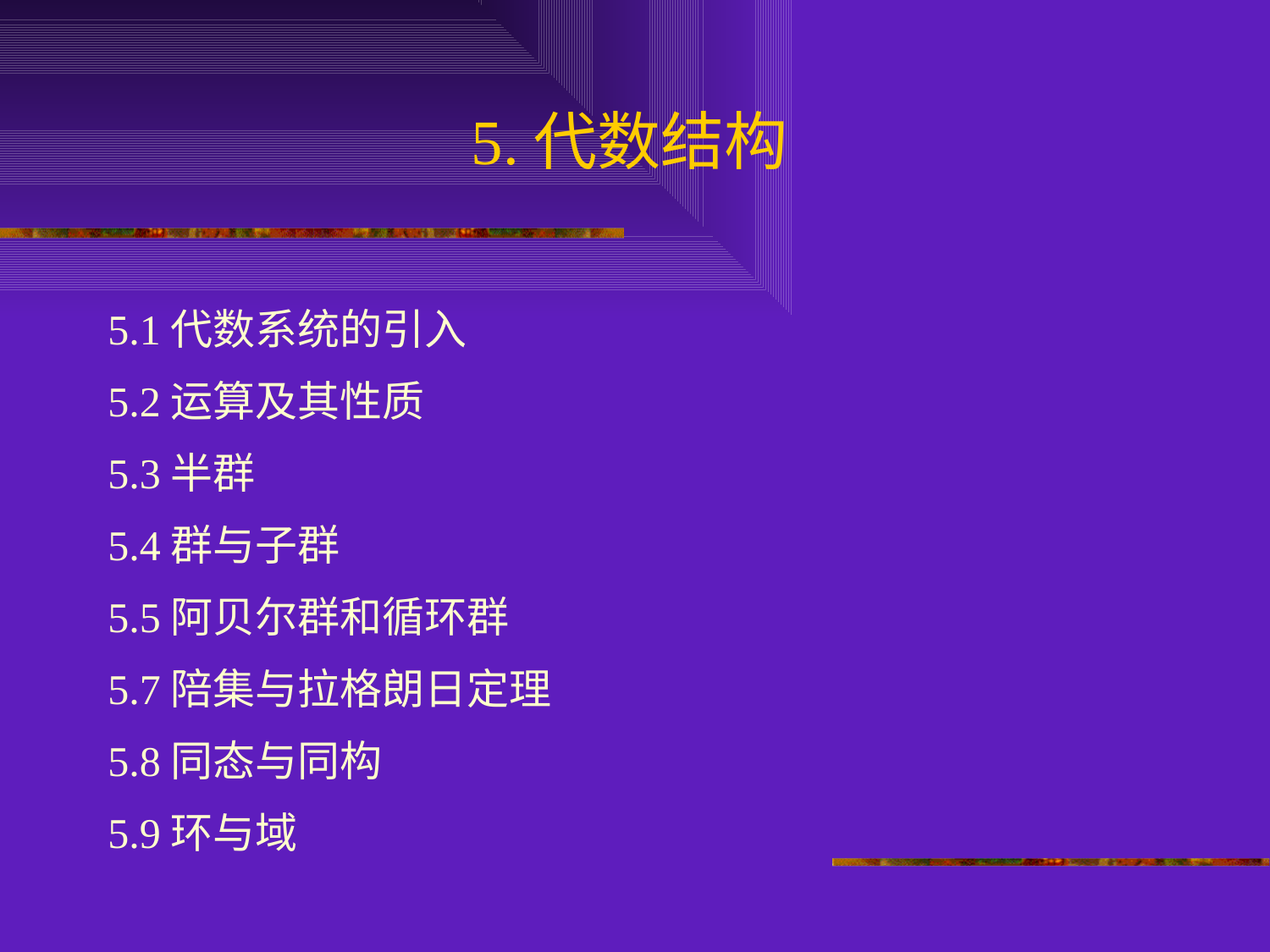

5.代数结构
5.1代数系统的引入
5.2运算及其性质
5.3半群
5.4群与子群
5.5阿贝尔群和循环群
5.7陪集与拉格朗日定理
5.8同态与同构
5.9环与域